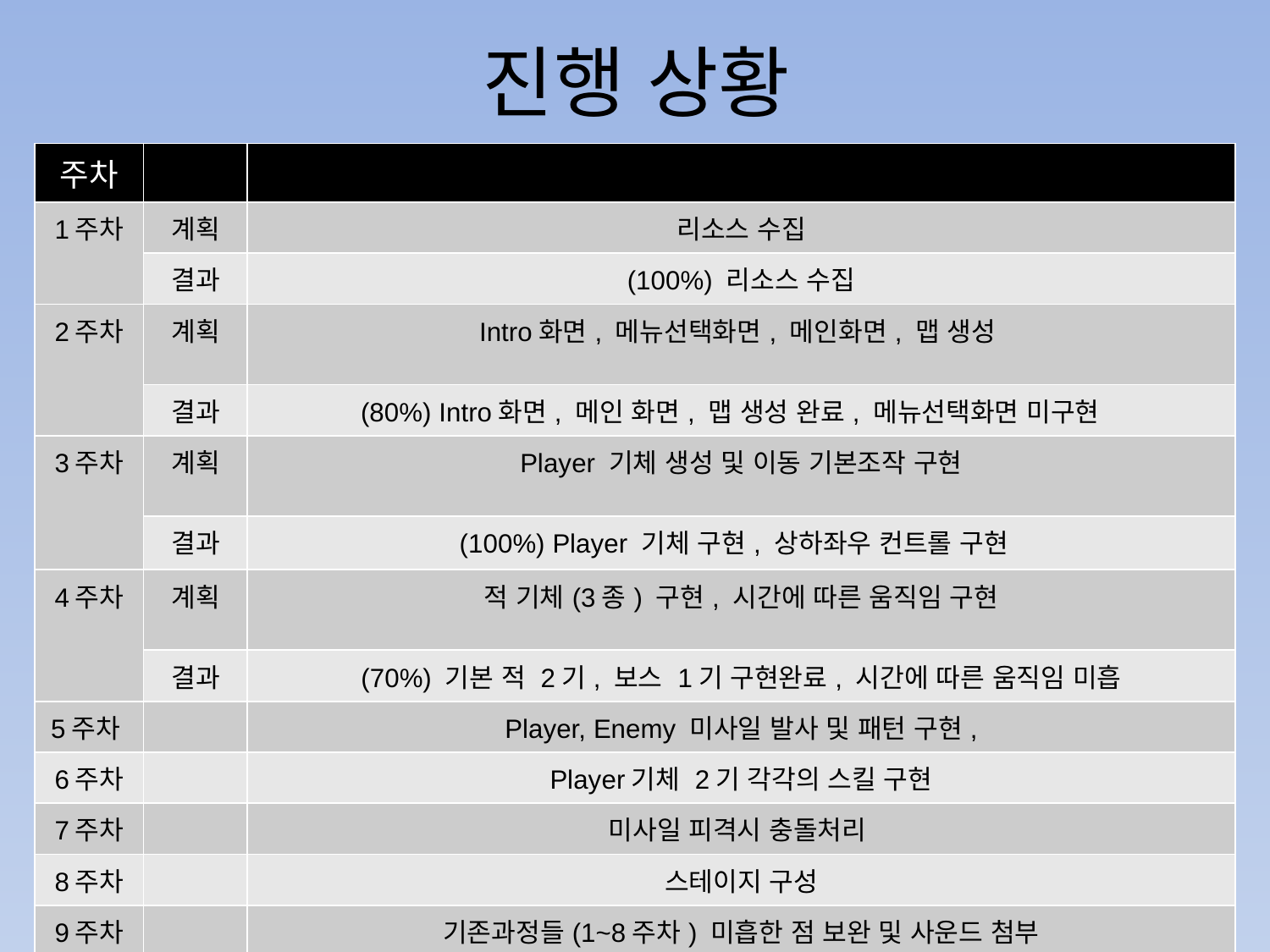

# 진행 상황
| 주차 |  |  |
| --- | --- | --- |
| 1주차 | 계획 | 리소스 수집 |
|  | 결과 | (100%) 리소스 수집 |
| 2주차 | 계획 | Intro화면, 메뉴선택화면, 메인화면, 맵 생성 |
|  | 결과 | (80%) Intro화면, 메인 화면, 맵 생성 완료, 메뉴선택화면 미구현 |
| 3주차 | 계획 | Player 기체 생성 및 이동 기본조작 구현 |
|  | 결과 | (100%) Player 기체 구현, 상하좌우 컨트롤 구현 |
| 4주차 | 계획 | 적 기체(3종) 구현, 시간에 따른 움직임 구현 |
|  | 결과 | (70%) 기본 적 2기, 보스 1기 구현완료, 시간에 따른 움직임 미흡 |
| 5주차 |  | Player, Enemy 미사일 발사 및 패턴 구현, |
| 6주차 |  | Player기체 2기 각각의 스킬 구현 |
| 7주차 |  | 미사일 피격시 충돌처리 |
| 8주차 |  | 스테이지 구성 |
| 9주차 |  | 기존과정들(1~8주차) 미흡한 점 보완 및 사운드 첨부 |
| 10주차 |  | 최종점검 및 릴리즈 |